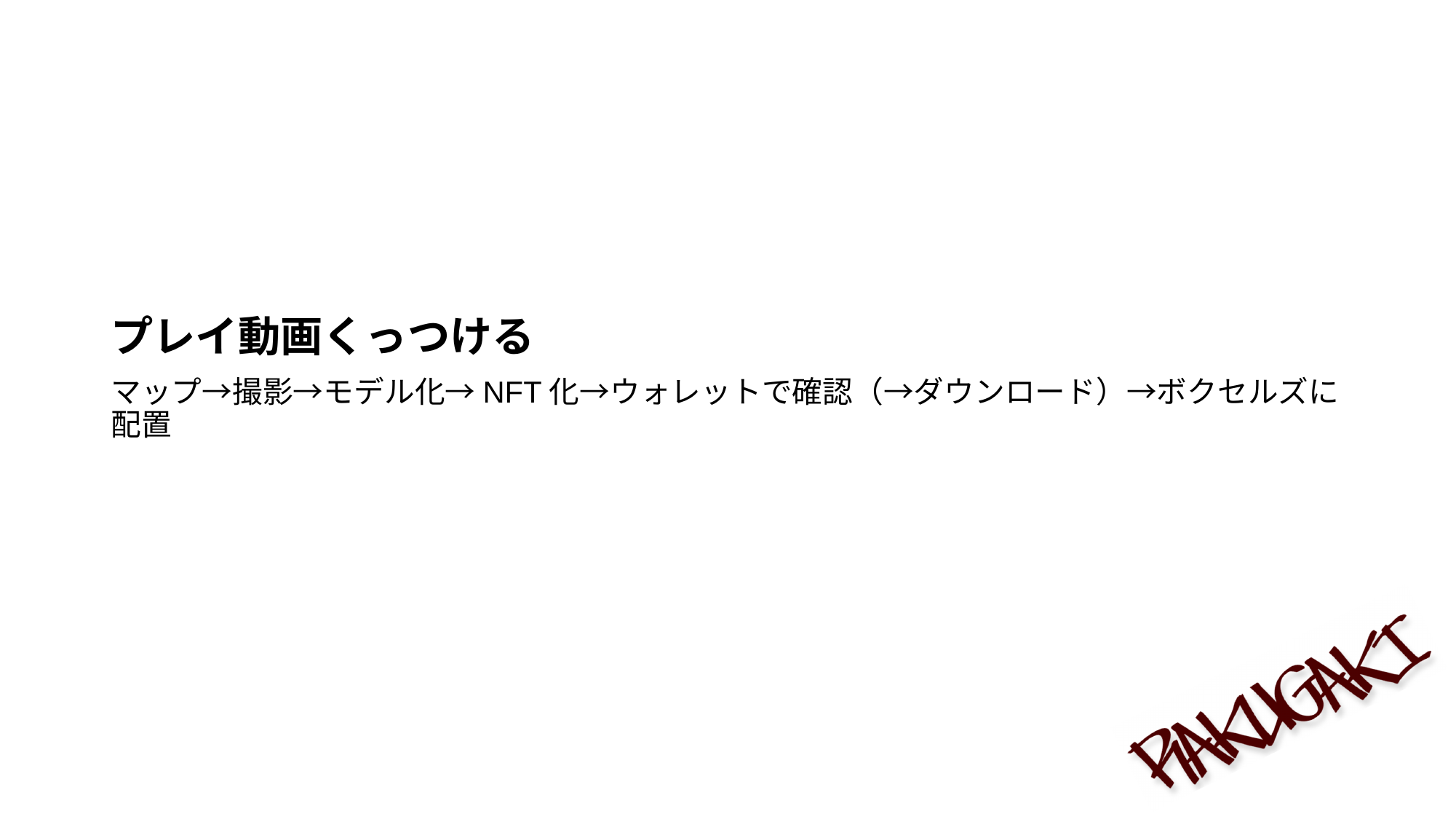

プレイ動画くっつける
マップ→撮影→モデル化→NFT化→ウォレットで確認（→ダウンロード）→ボクセルズに配置